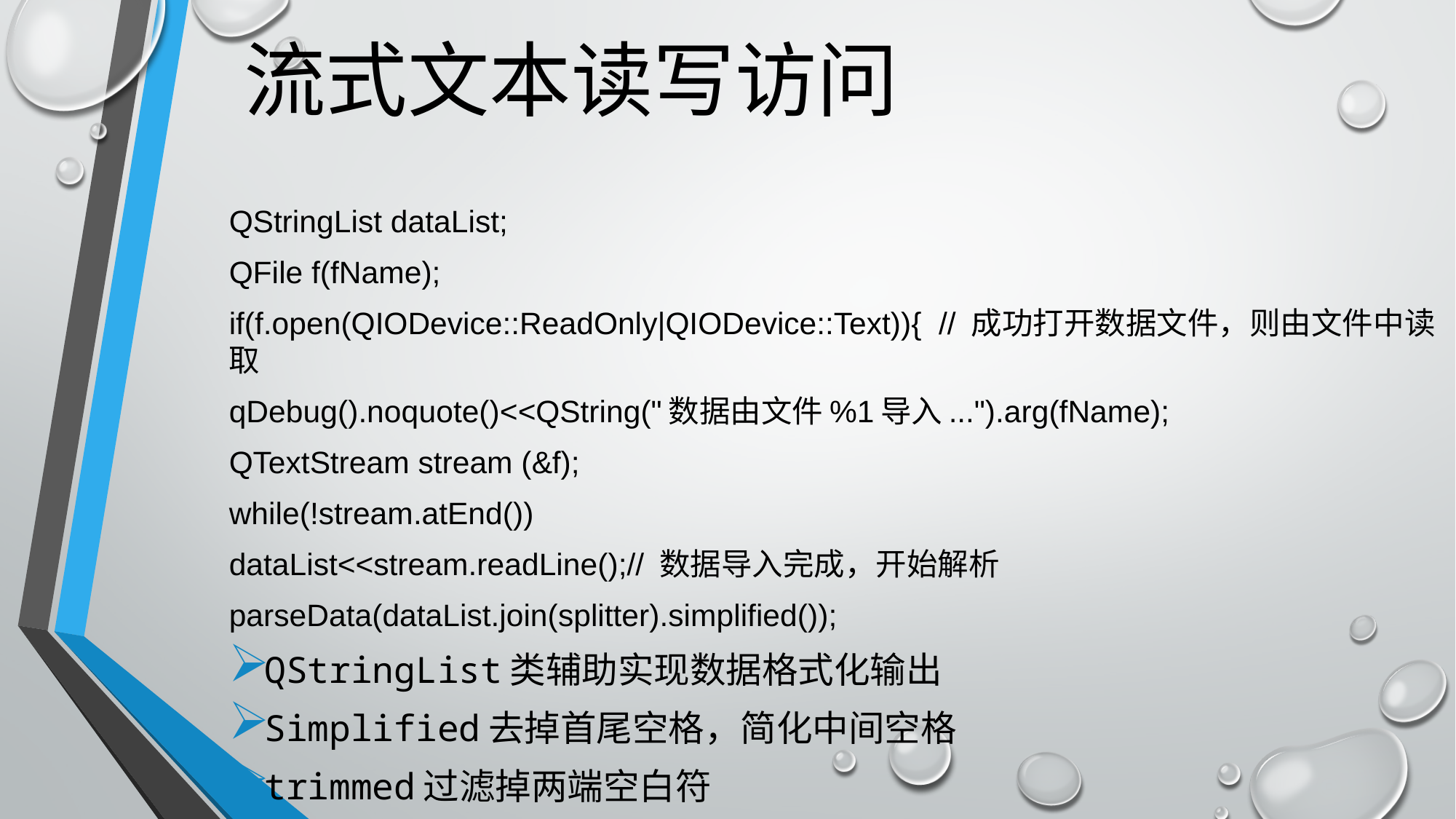

# 流式文本读写访问
QStringList dataList;
QFile f(fName);
if(f.open(QIODevice::ReadOnly|QIODevice::Text)){  // 成功打开数据文件，则由文件中读取
qDebug().noquote()<<QString("数据由文件%1导入...").arg(fName);
QTextStream stream (&f);
while(!stream.atEnd())
dataList<<stream.readLine();// 数据导入完成，开始解析
parseData(dataList.join(splitter).simplified());
QStringList类辅助实现数据格式化输出
Simplified去掉首尾空格，简化中间空格
trimmed过滤掉两端空白符